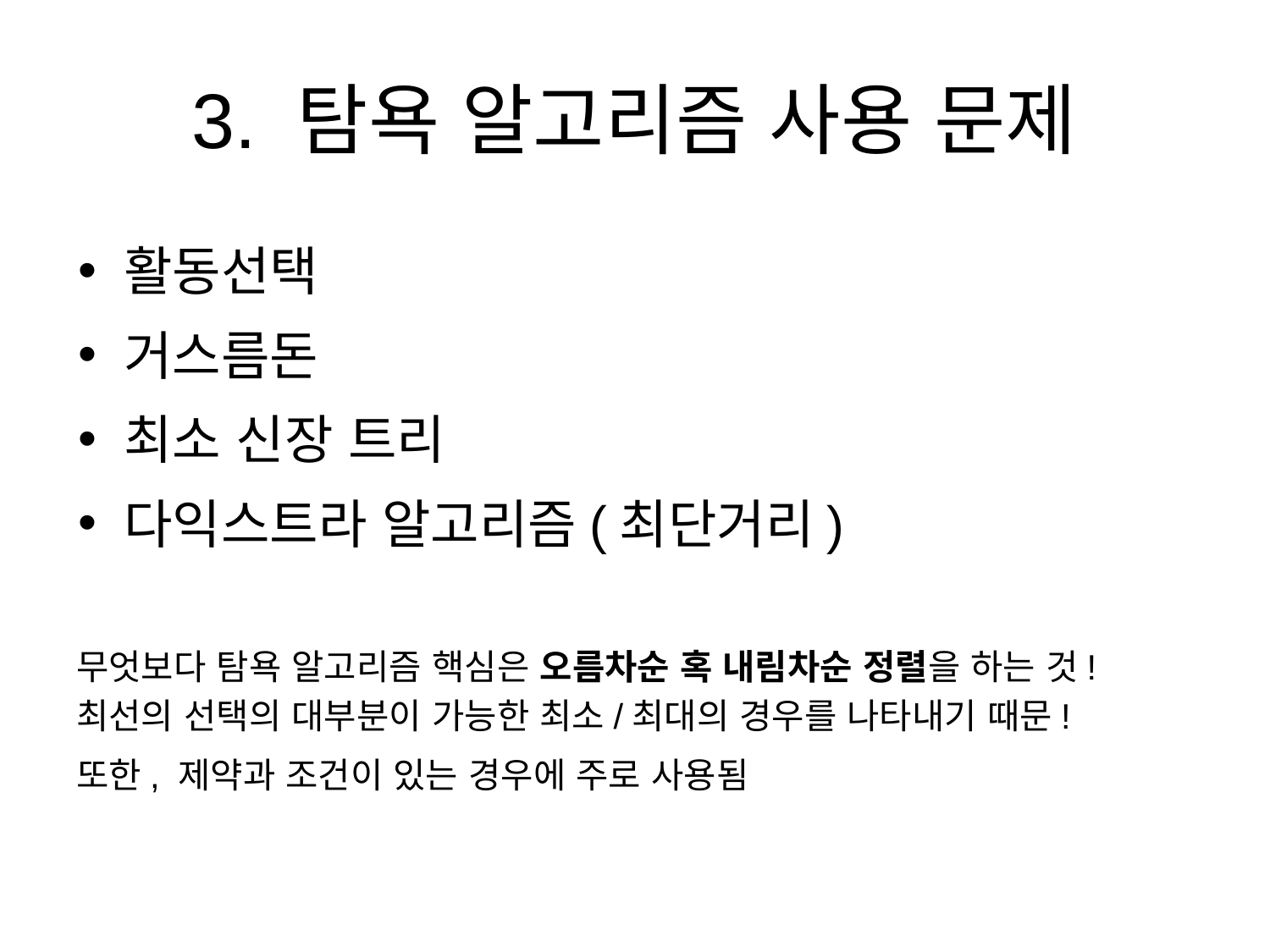

# 3. 탐욕 알고리즘 사용 문제
활동선택
거스름돈
최소 신장 트리
다익스트라 알고리즘(최단거리)
무엇보다 탐욕 알고리즘 핵심은 오름차순 혹 내림차순 정렬을 하는 것! 최선의 선택의 대부분이 가능한 최소/최대의 경우를 나타내기 때문!
또한, 제약과 조건이 있는 경우에 주로 사용됨